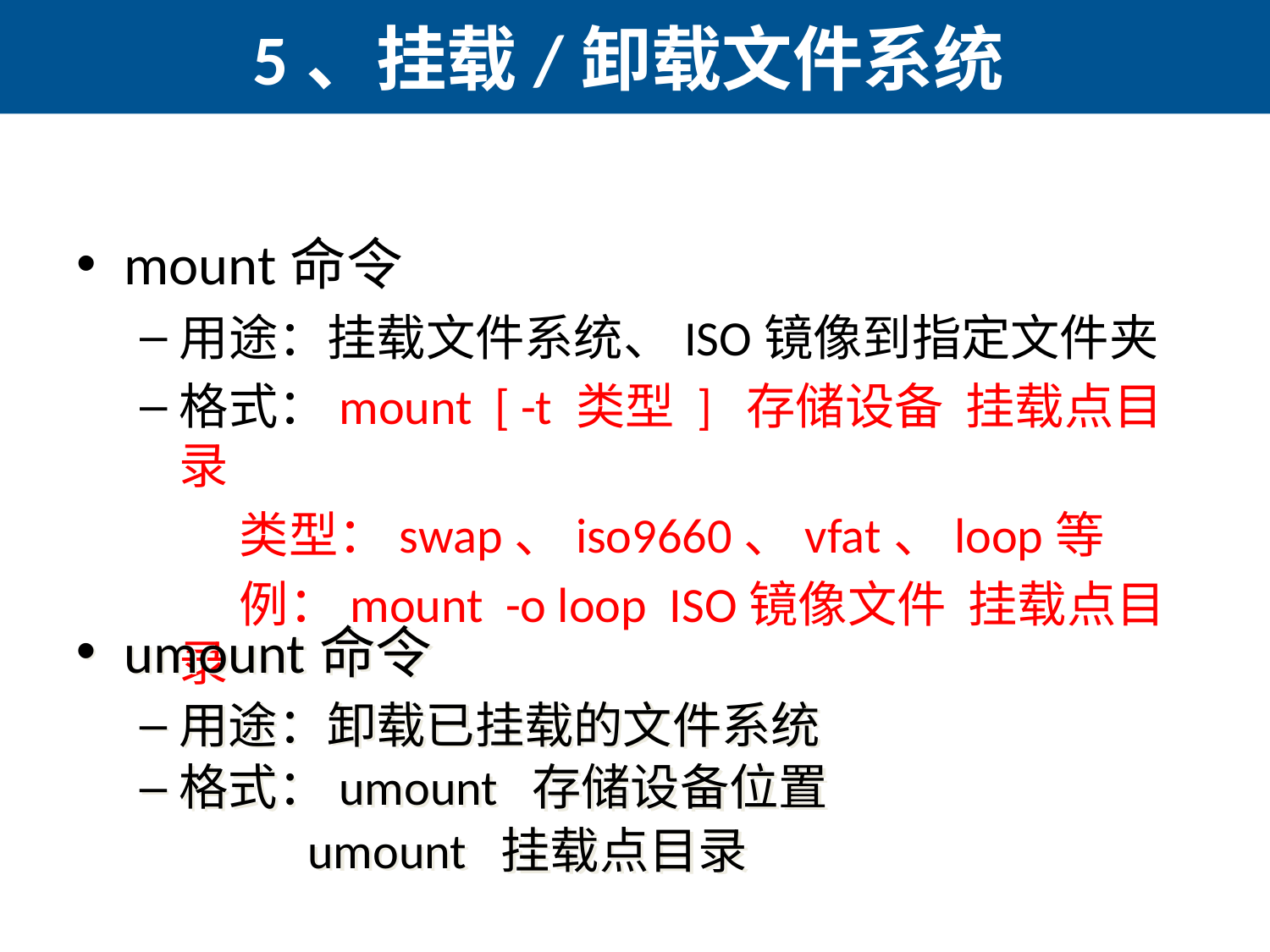

# 5、挂载/卸载文件系统
mount命令
用途：挂载文件系统、ISO镜像到指定文件夹
格式：mount  [ -t 类型 ]  存储设备  挂载点目录
        类型：swap、iso9660、vfat、loop等
        例：mount  -o loop  ISO镜像文件  挂载点目录

umount命令
用途：卸载已挂载的文件系统
格式：umount  存储设备位置
               umount  挂载点目录